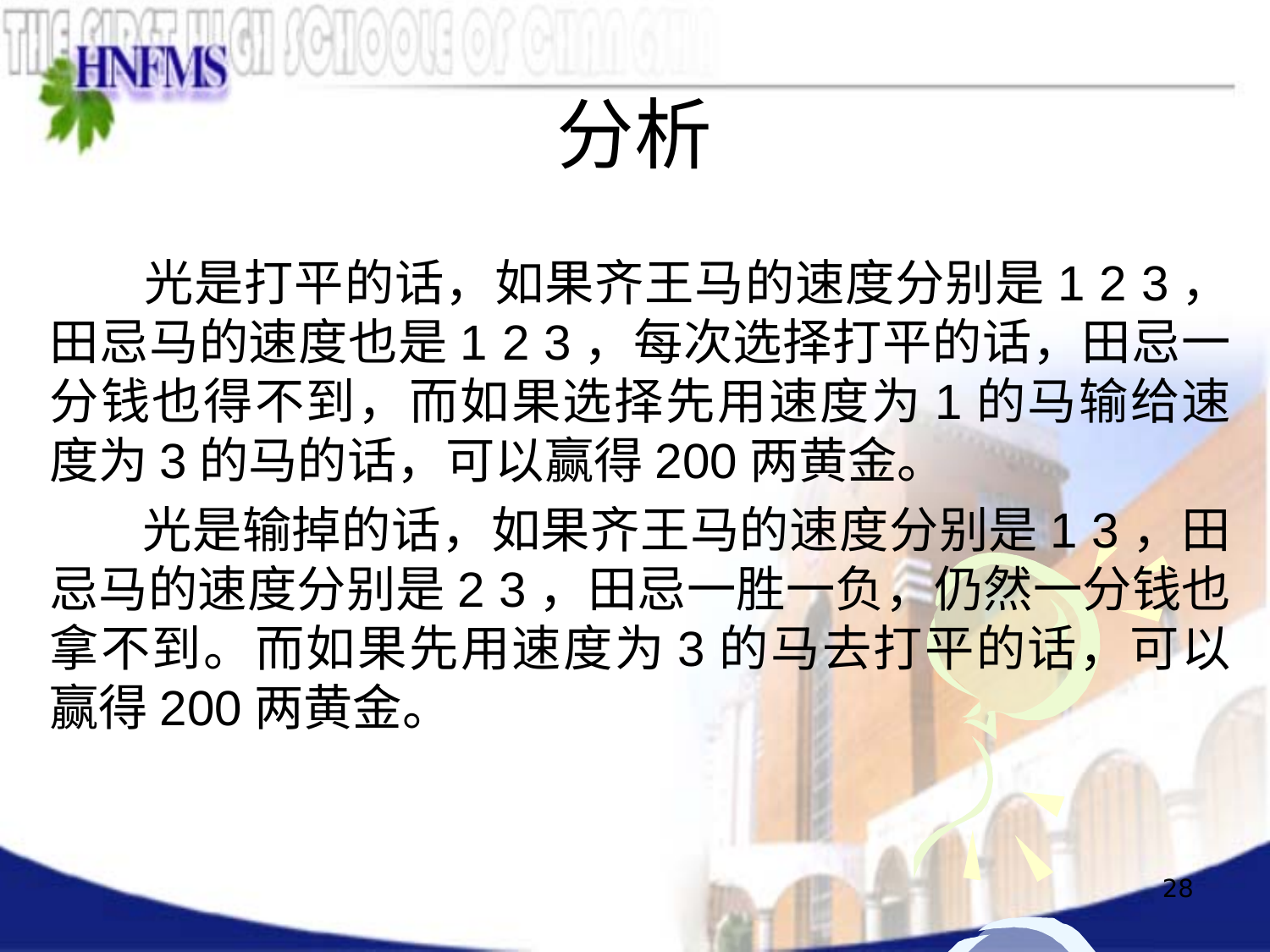

# 分析
       光是打平的话，如果齐王马的速度分别是1 2 3，田忌马的速度也是1 2 3，每次选择打平的话，田忌一分钱也得不到，而如果选择先用速度为1的马输给速度为3的马的话，可以赢得200两黄金。
       光是输掉的话，如果齐王马的速度分别是1 3，田忌马的速度分别是2 3，田忌一胜一负，仍然一分钱也拿不到。而如果先用速度为3的马去打平的话，可以赢得200两黄金。

28